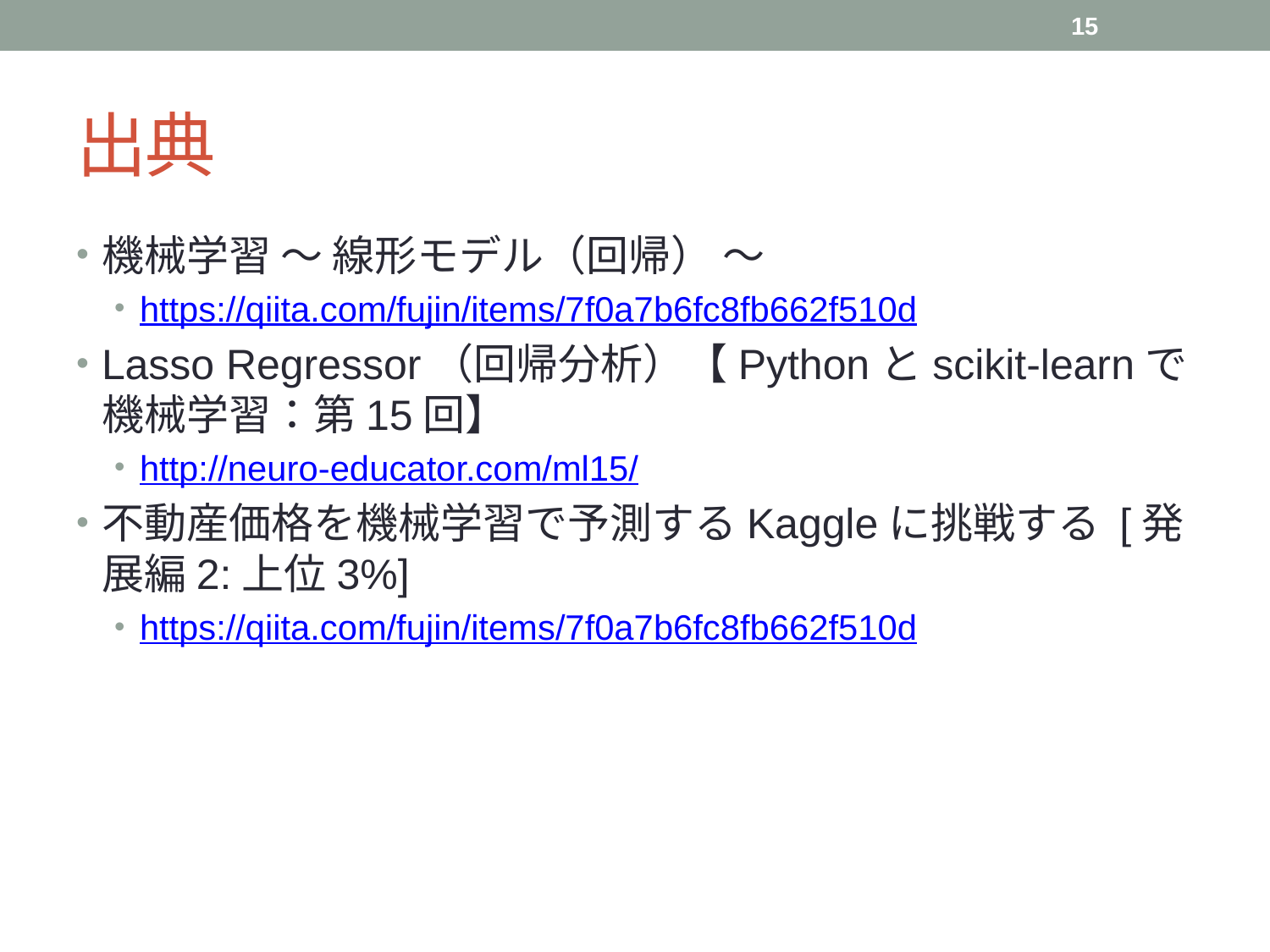

15
# 出典
機械学習 〜 線形モデル（回帰） 〜
https://qiita.com/fujin/items/7f0a7b6fc8fb662f510d
Lasso Regressor（回帰分析）【Pythonとscikit-learnで機械学習：第15回】
http://neuro-educator.com/ml15/
不動産価格を機械学習で予測するKaggleに挑戦する [発展編2:上位3%]
https://qiita.com/fujin/items/7f0a7b6fc8fb662f510d